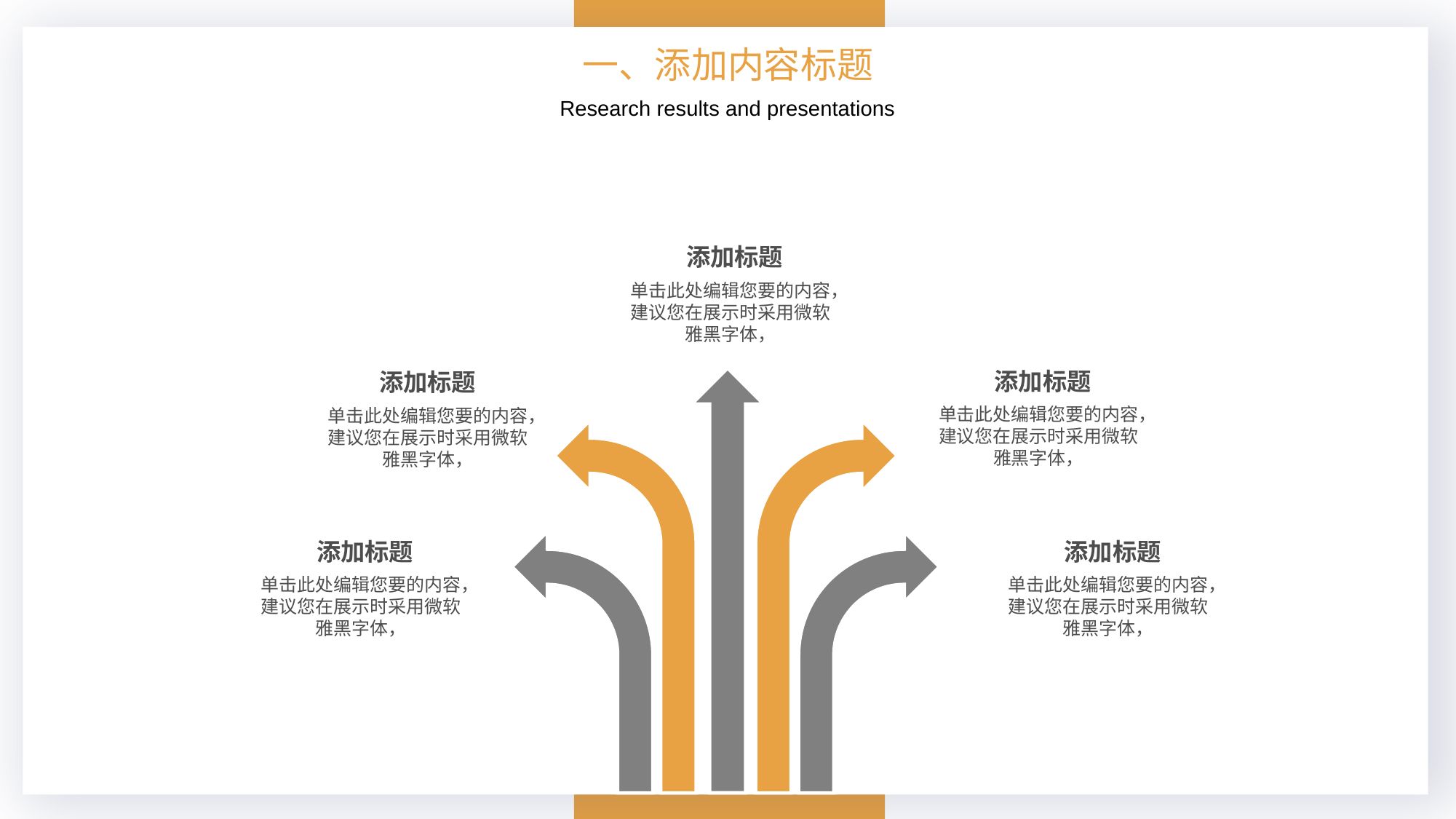

一、添加内容标题
Research results and presentations
添加标题
单击此处编辑您要的内容，建议您在展示时采用微软雅黑字体，
添加标题
单击此处编辑您要的内容，建议您在展示时采用微软雅黑字体，
添加标题
单击此处编辑您要的内容，建议您在展示时采用微软雅黑字体，

添加标题
单击此处编辑您要的内容，建议您在展示时采用微软雅黑字体，
添加标题
单击此处编辑您要的内容，建议您在展示时采用微软雅黑字体，